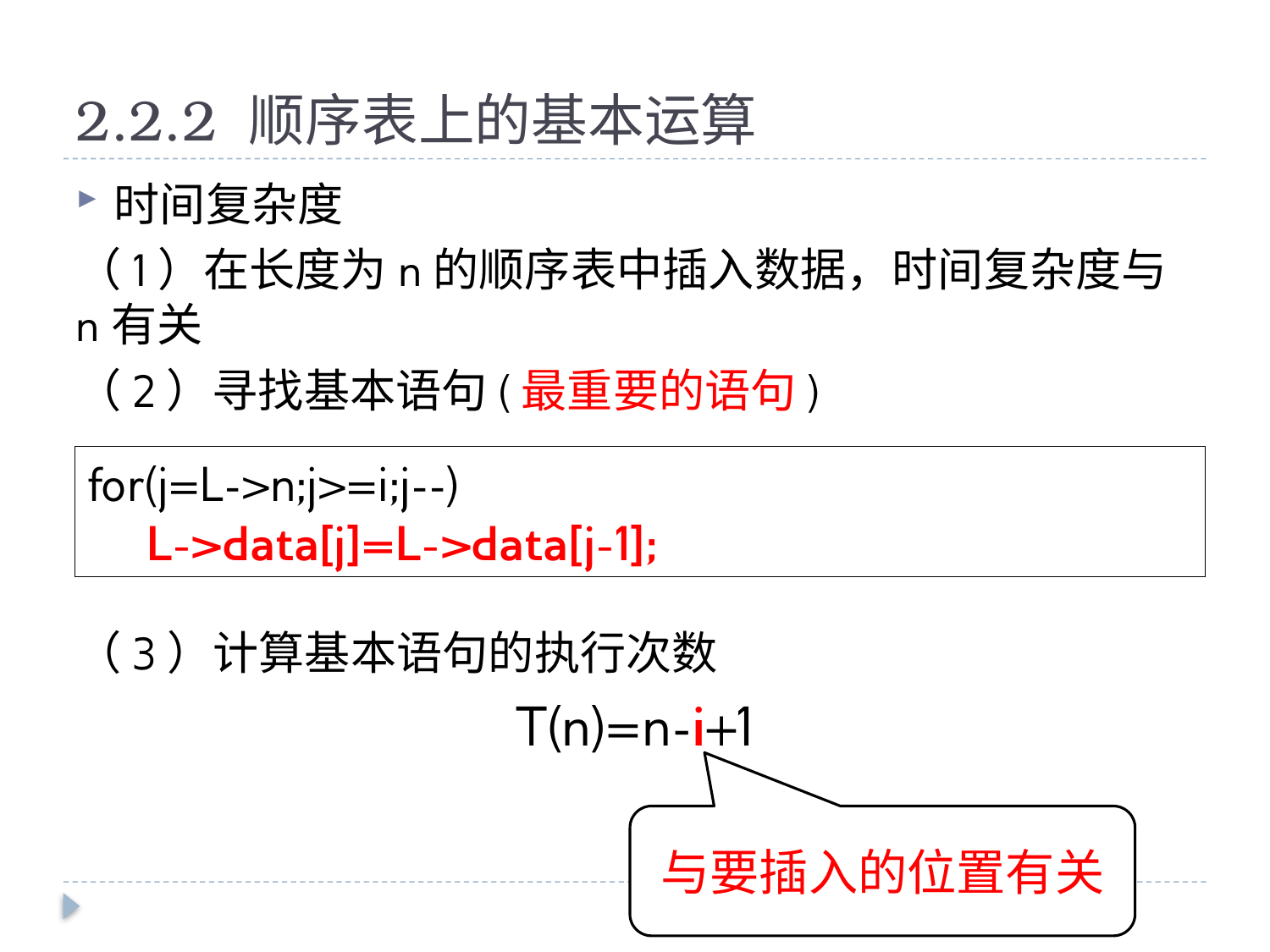

# 2.2.2 顺序表上的基本运算
时间复杂度
（1）在长度为n的顺序表中插入数据，时间复杂度与n有关
（2）寻找基本语句(最重要的语句)

（3）计算基本语句的执行次数
T(n)=n-i+1
for(j=L−>n;j>=i;j−−)
    L−>data[j]=L−>data[j−1];
与要插入的位置有关